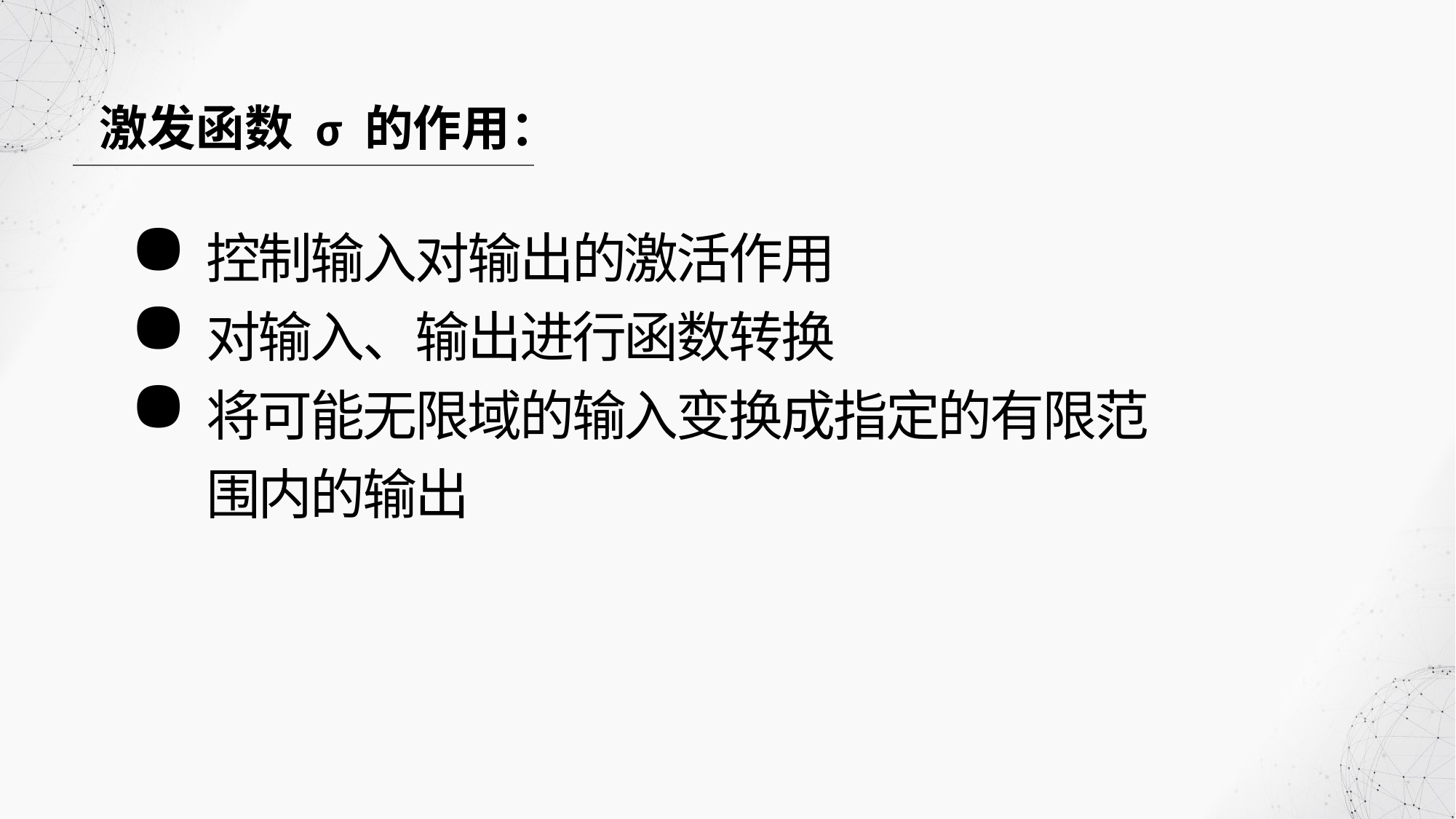

激发函数 σ 的作用：
控制输入对输出的激活作用
对输入、输出进行函数转换
将可能无限域的输入变换成指定的有限范围内的输出